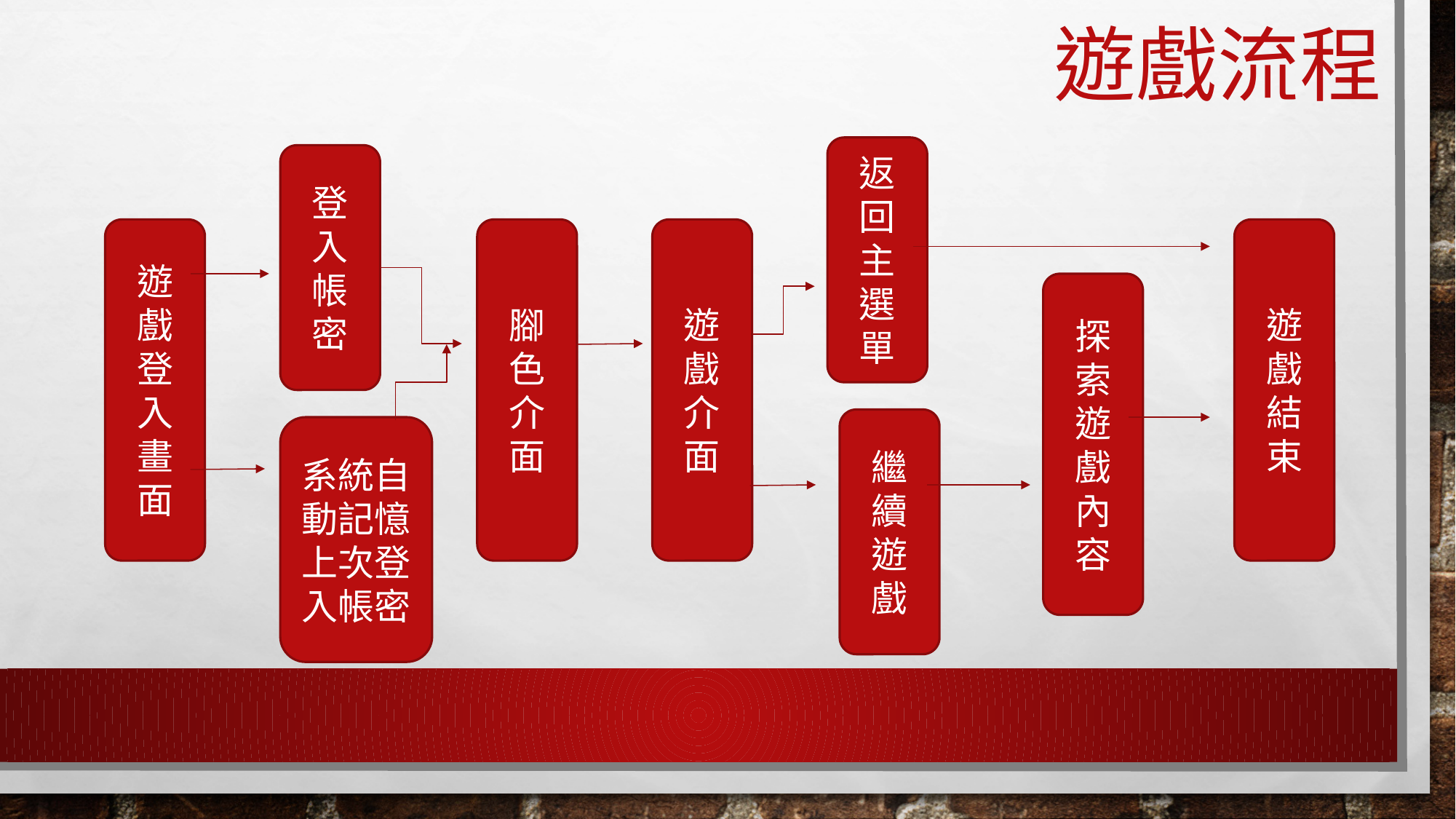

# 遊戲流程
返回主選單
登入帳密
遊戲介面
遊戲結束

遊戲登入畫面
腳色介面
探索遊戲內容
繼續遊戲
系統自動記憶上次登入帳密